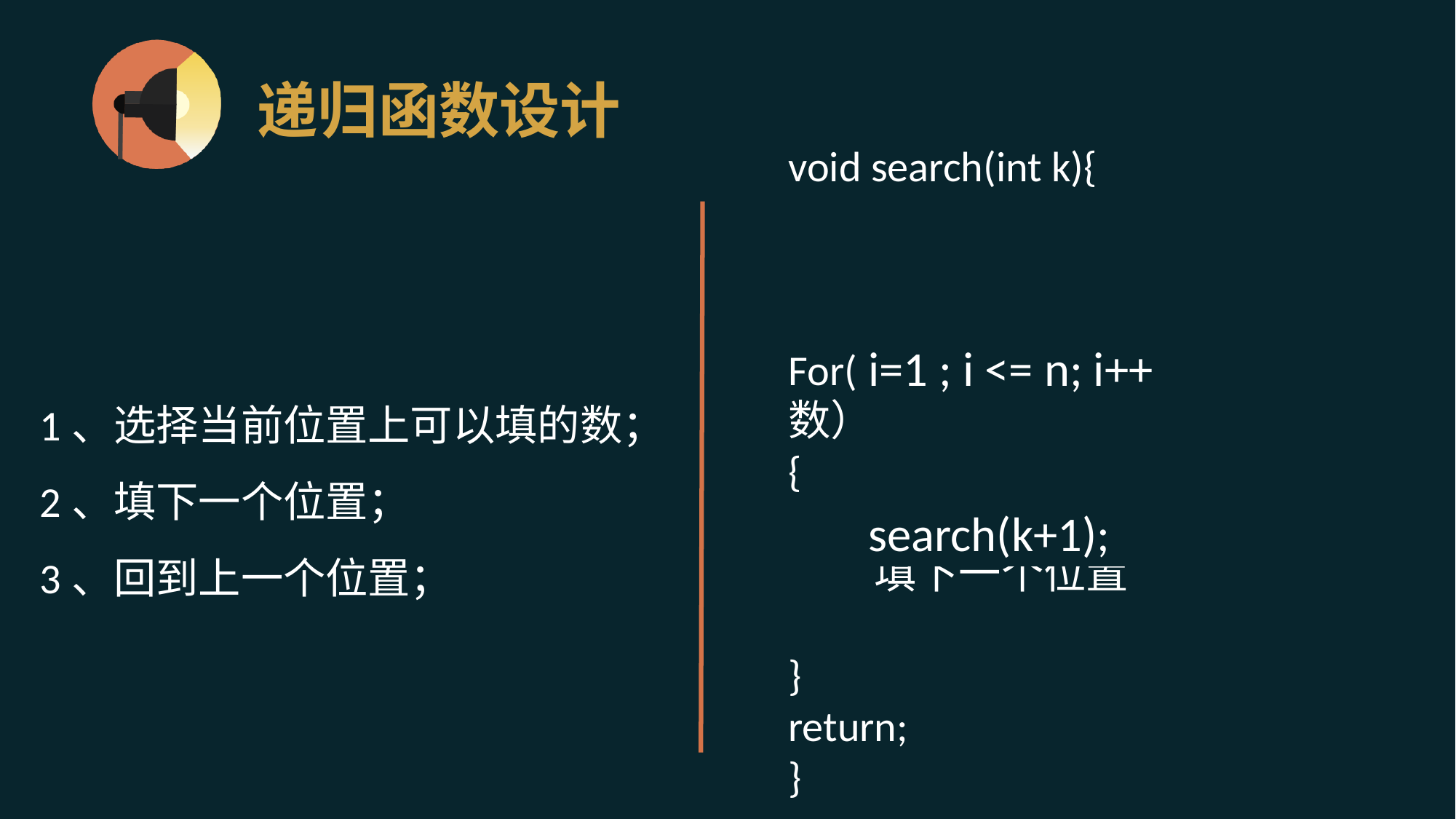

# 递归函数设计
void search(int k){

For(选择当前位置上可以填的数）
{
        a[k]=i;
        填下一个位置

}
return;
}
i=1 ; i <= n; i++
1、选择当前位置上可以填的数；
2、填下一个位置；
3、回到上一个位置；
search(k+1);